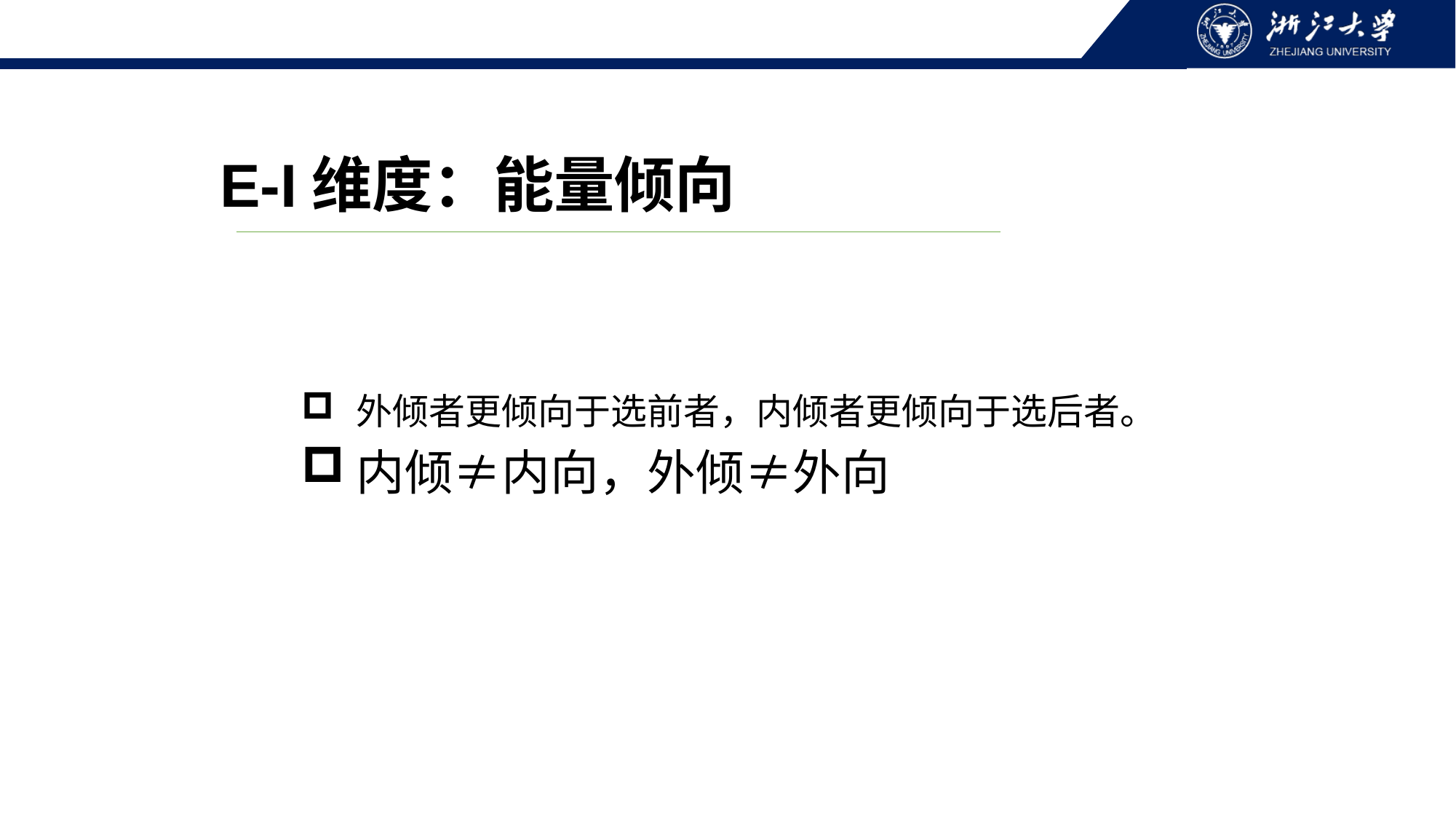

E-I维度：能量倾向
外倾者更倾向于选前者，内倾者更倾向于选后者。
内倾≠内向，外倾≠外向